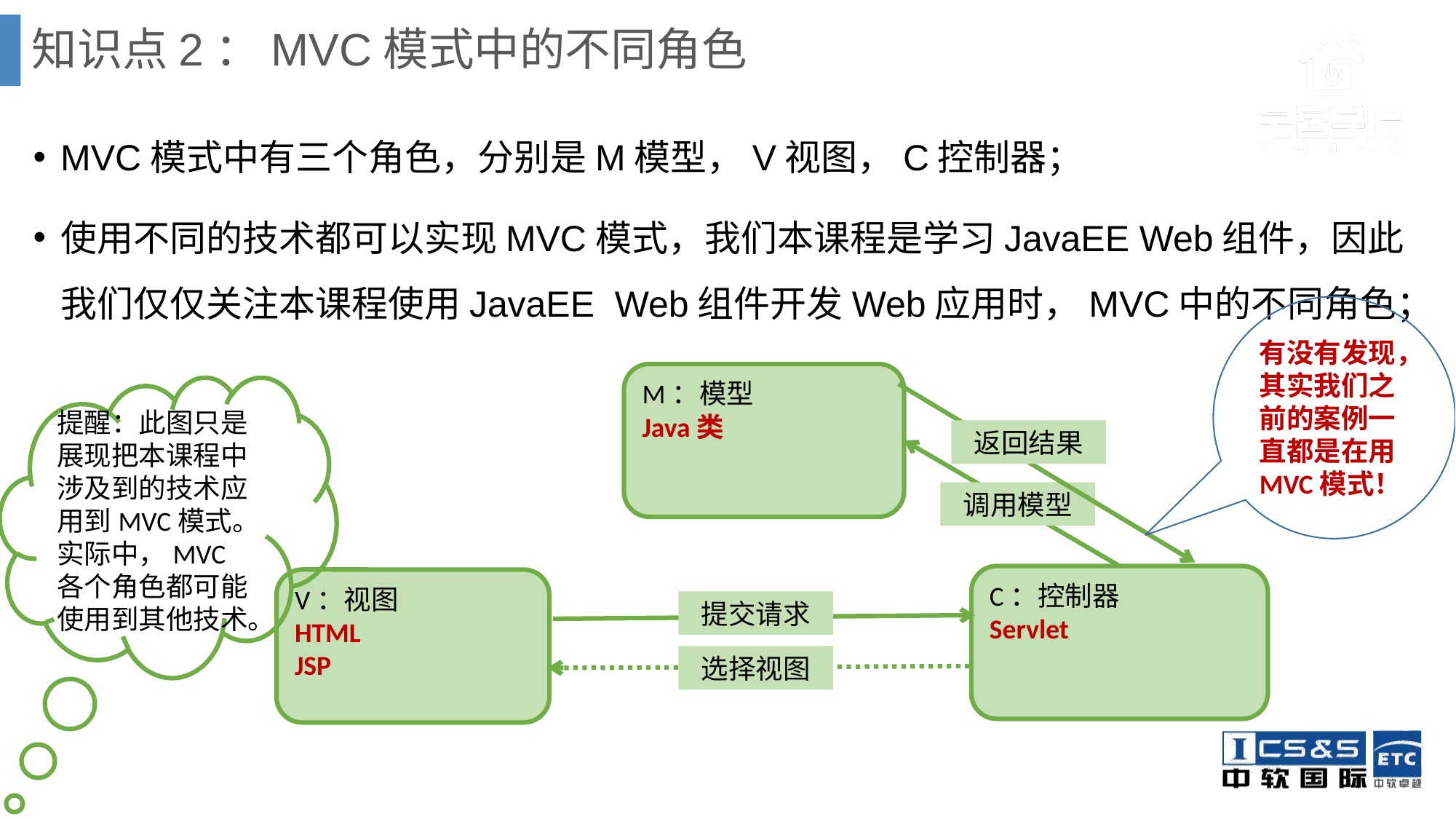

# 知识点2：MVC模式中的不同角色
MVC模式中有三个角色，分别是M模型，V视图，C控制器；
使用不同的技术都可以实现MVC模式，我们本课程是学习JavaEE Web组件，因此我们仅仅关注本课程使用JavaEE  Web组件开发Web应用时，MVC中的不同角色；
有没有发现，其实我们之前的案例一直都是在用MVC模式！
M：模型
Java类

提醒：此图只是展现把本课程中涉及到的技术应用到MVC模式。实际中，MVC各个角色都可能使用到其他技术。
返回结果
调用模型
C：控制器
Servlet
V：视图
HTML
JSP
提交请求
选择视图